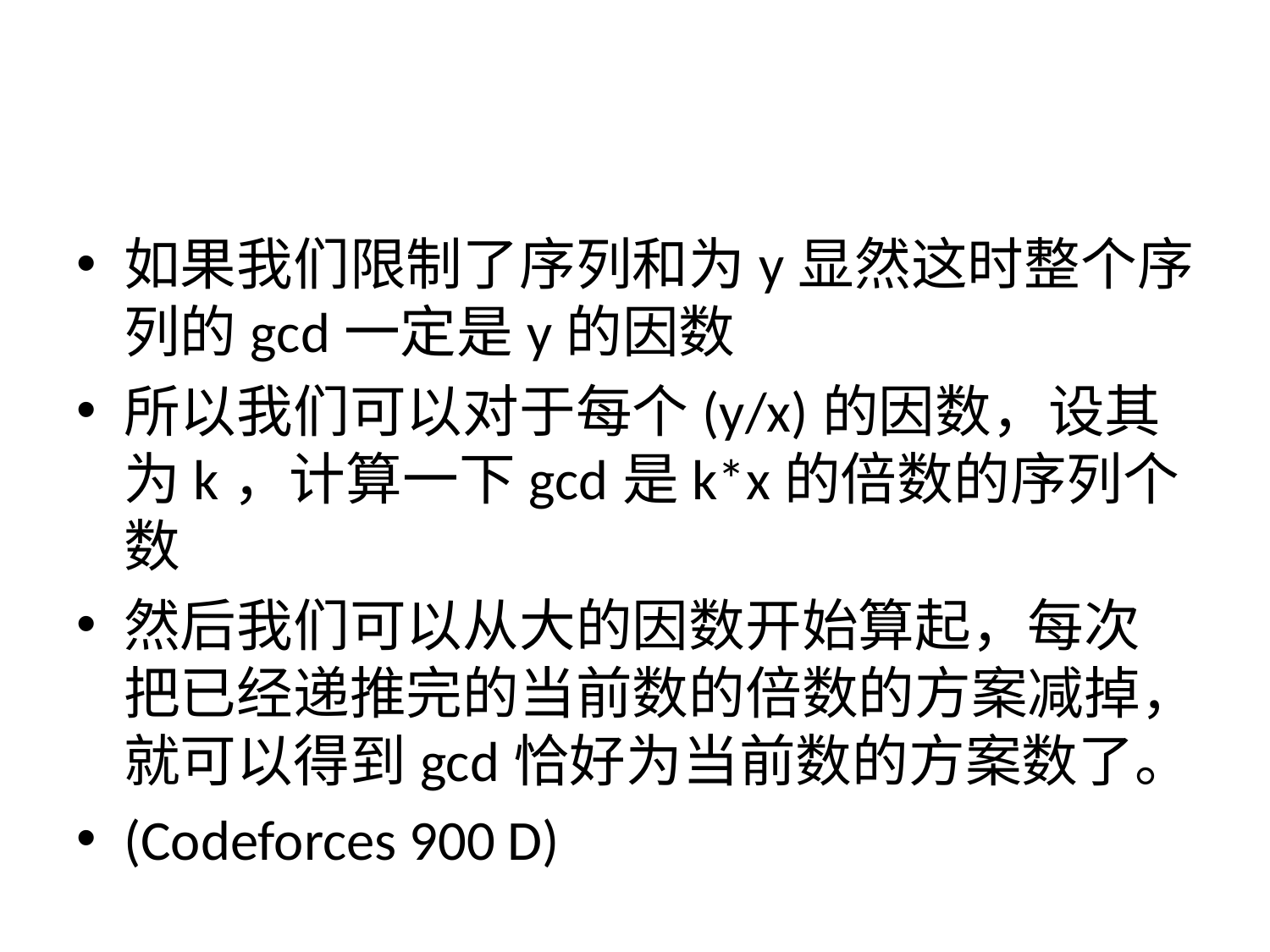

#
如果我们限制了序列和为y显然这时整个序列的gcd一定是y的因数
所以我们可以对于每个(y/x)的因数，设其为k，计算一下gcd是k*x的倍数的序列个数
然后我们可以从大的因数开始算起，每次把已经递推完的当前数的倍数的方案减掉，就可以得到gcd恰好为当前数的方案数了。
(Codeforces 900 D)